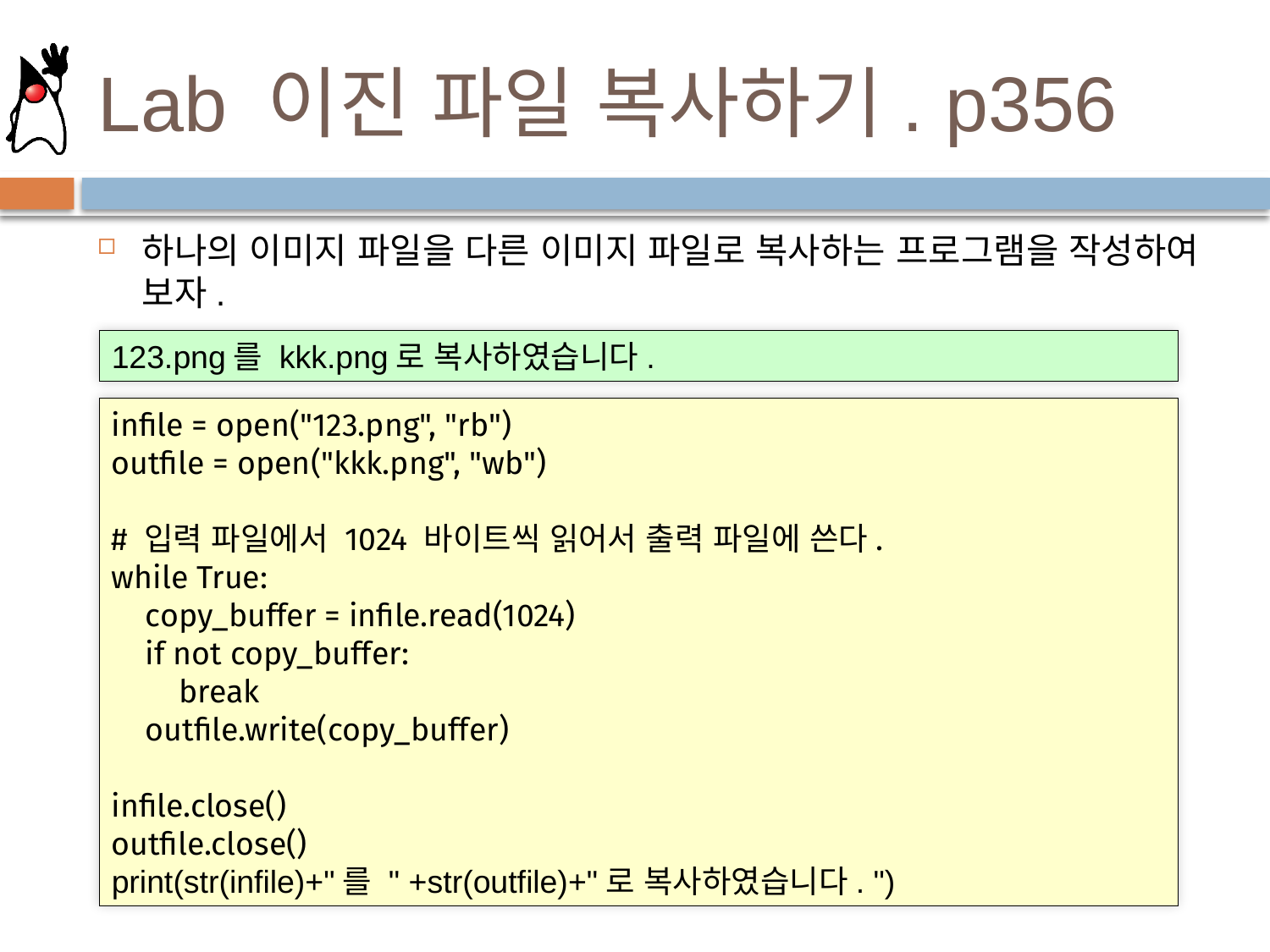

# Lab 이진 파일 복사하기. p356
하나의 이미지 파일을 다른 이미지 파일로 복사하는 프로그램을 작성하여 보자.
123.png를 kkk.png로 복사하였습니다.
infile = open("123.png", "rb")
outfile = open("kkk.png", "wb")

# 입력 파일에서 1024 바이트씩 읽어서 출력 파일에 쓴다.
while True:
    copy_buffer = infile.read(1024)
    if not copy_buffer:
        break
    outfile.write(copy_buffer)

infile.close()
outfile.close()
print(str(infile)+"를 " +str(outfile)+"로 복사하였습니다. ")